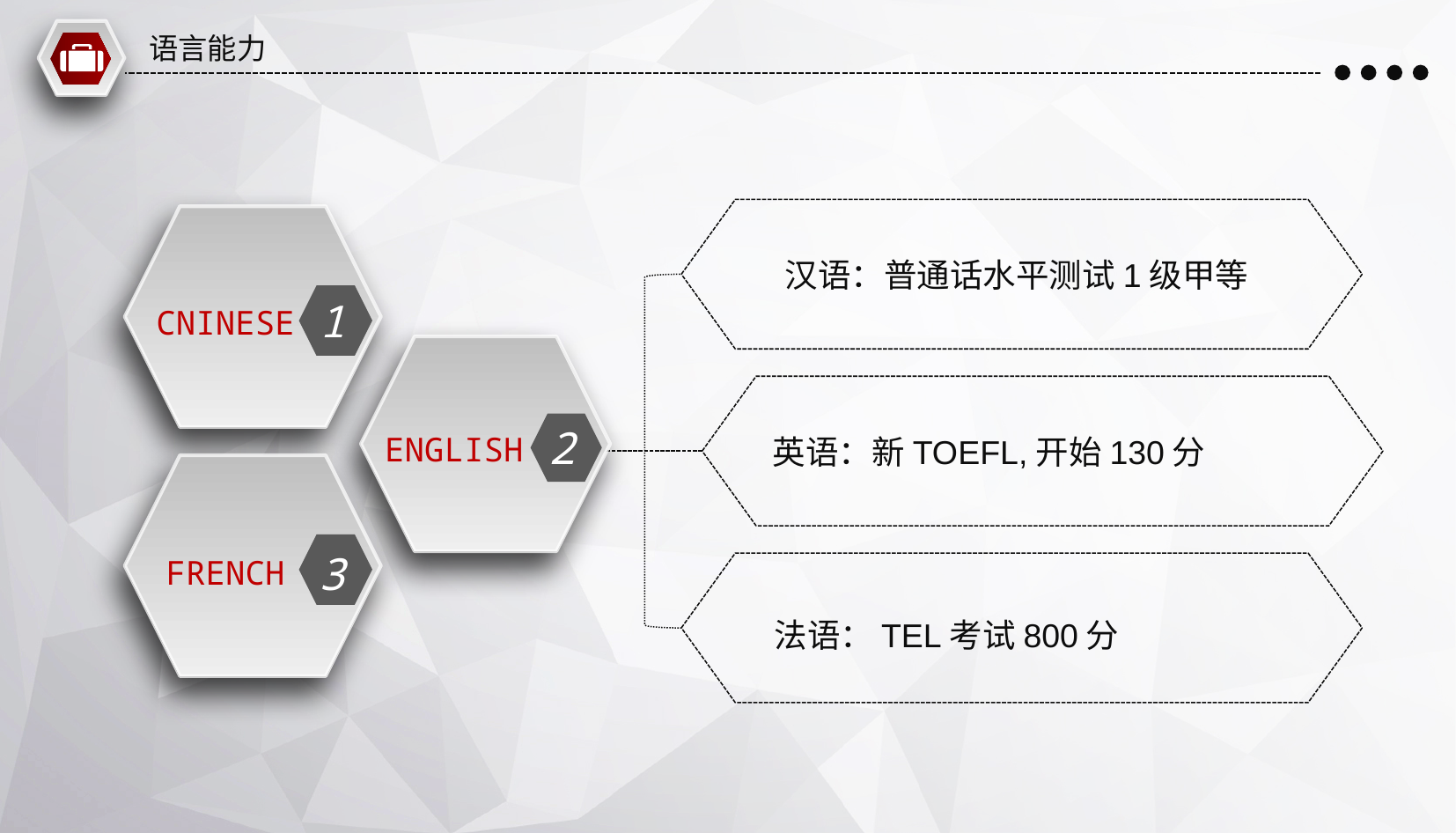

语言能力

汉语：普通话水平测试1级甲等

1
CNINESE

2
ENGLISH
英语：新TOEFL,开始130分

3
FRENCH

法语：TEL考试800分